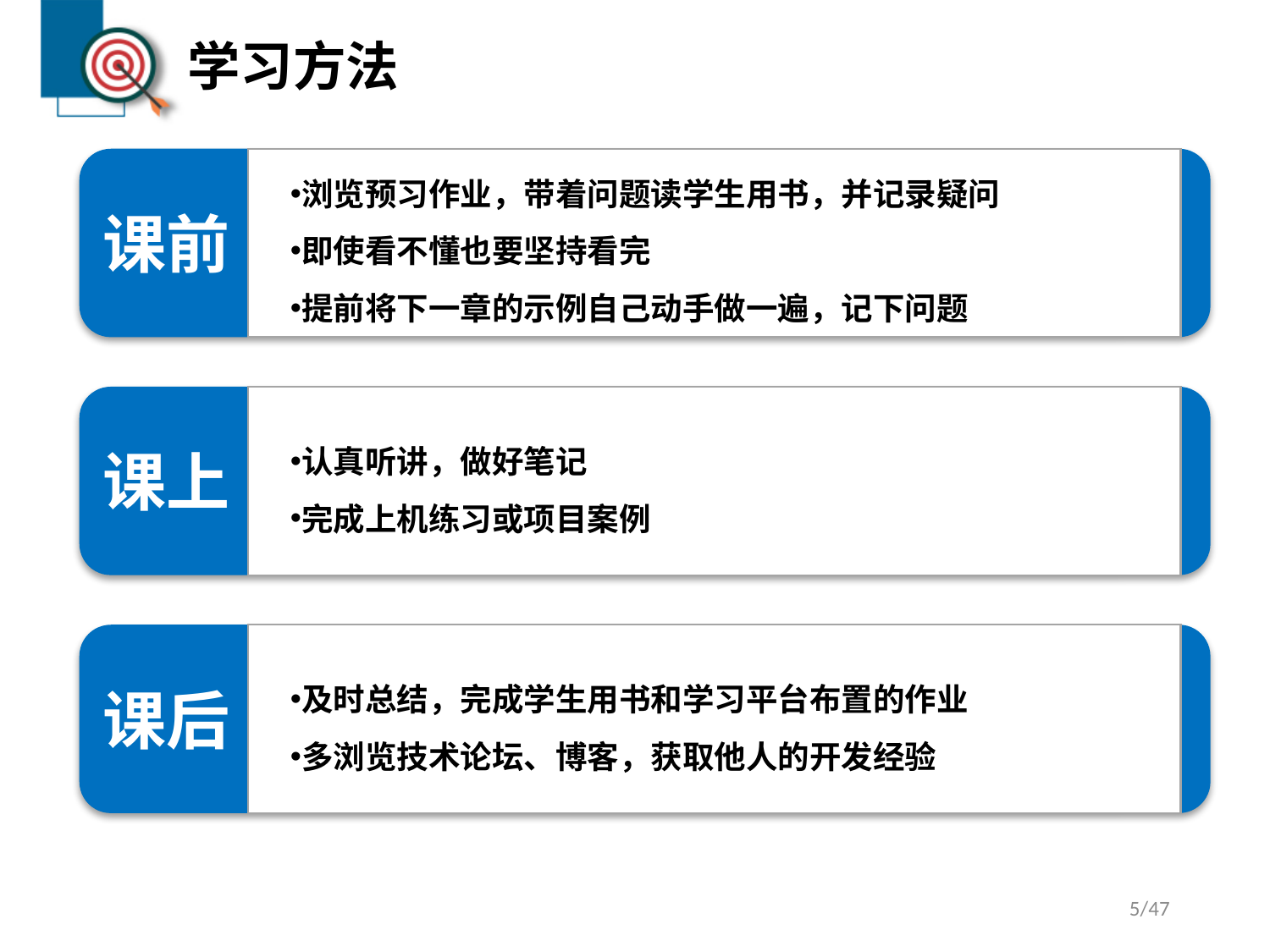

# 学习方法

浏览预习作业，带着问题读学生用书，并记录疑问
即使看不懂也要坚持看完
提前将下一章的示例自己动手做一遍，记下问题
课前

认真听讲，做好笔记
完成上机练习或项目案例
课上

及时总结，完成学生用书和学习平台布置的作业
多浏览技术论坛、博客，获取他人的开发经验
课后
5/47